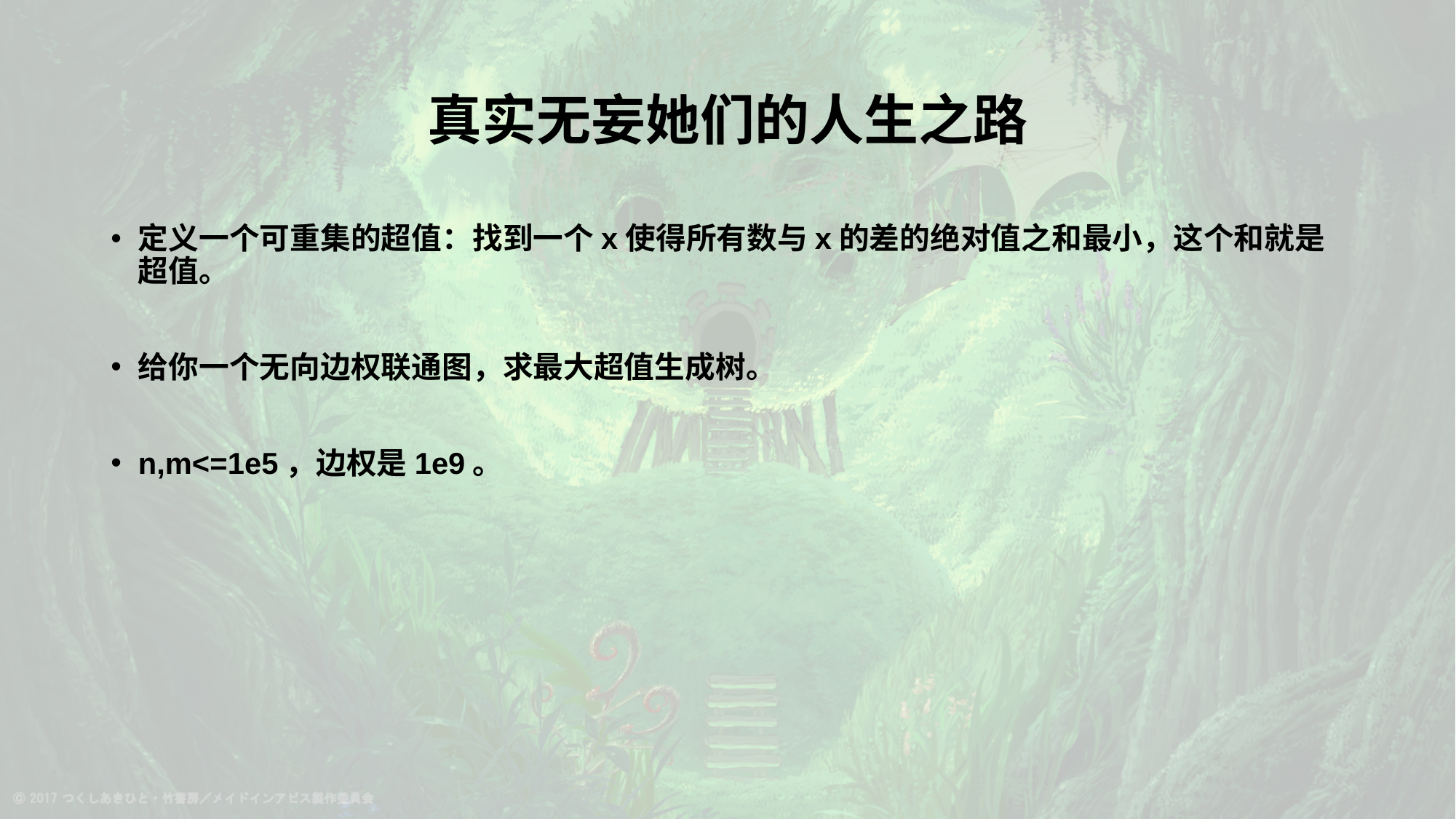

# 真实无妄她们的人生之路
定义一个可重集的超值：找到一个x使得所有数与x的差的绝对值之和最小，这个和就是超值。

给你一个无向边权联通图，求最大超值生成树。

n,m<=1e5，边权是1e9。